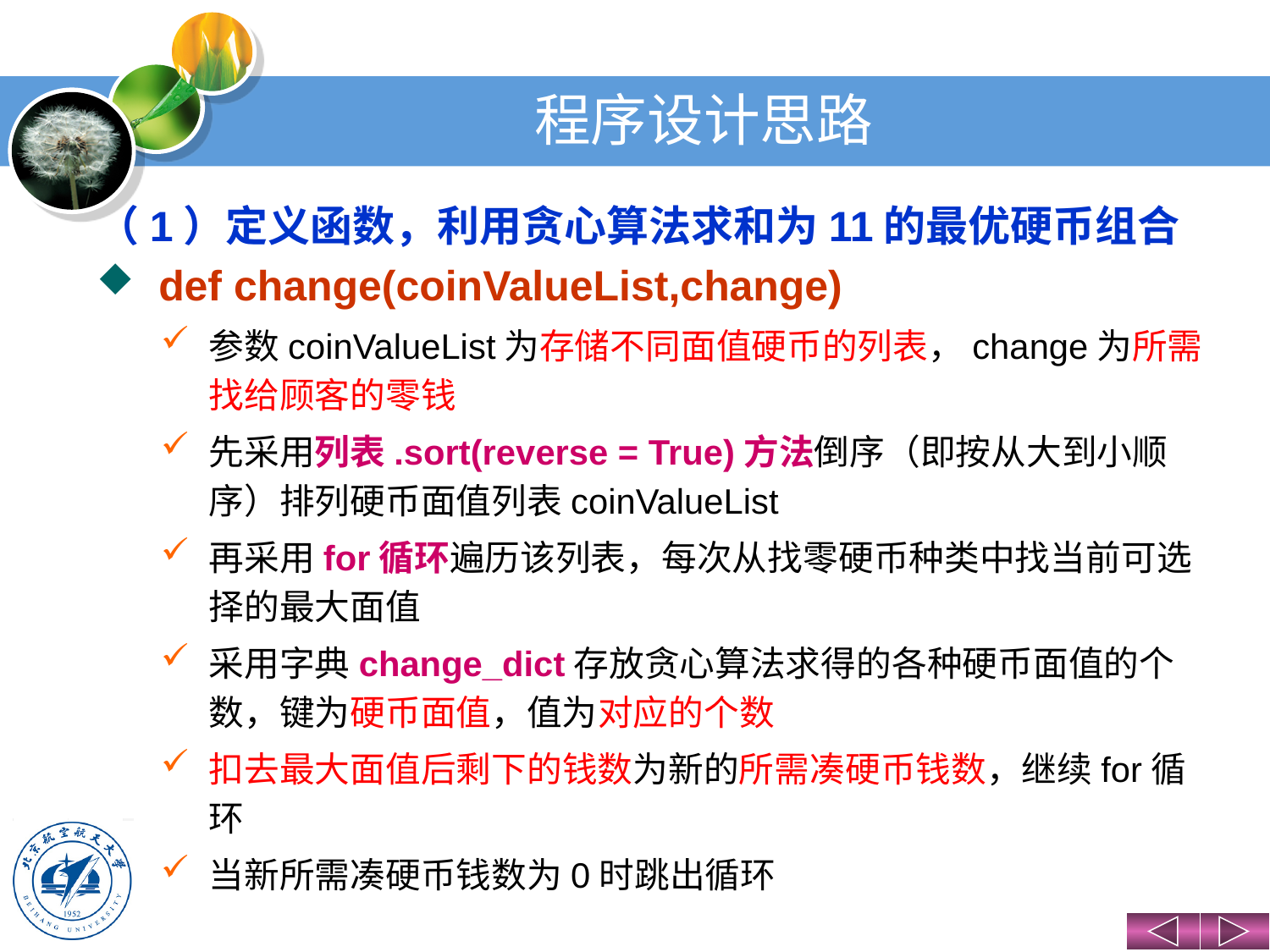

# 程序设计思路
（1）定义函数，利用贪心算法求和为11的最优硬币组合
def change(coinValueList,change)
参数coinValueList为存储不同面值硬币的列表，change为所需找给顾客的零钱
先采用列表.sort(reverse = True)方法倒序（即按从大到小顺序）排列硬币面值列表coinValueList
再采用for循环遍历该列表，每次从找零硬币种类中找当前可选择的最大面值
采用字典change_dict存放贪心算法求得的各种硬币面值的个数，键为硬币面值，值为对应的个数
扣去最大面值后剩下的钱数为新的所需凑硬币钱数，继续for循环
当新所需凑硬币钱数为0时跳出循环
141